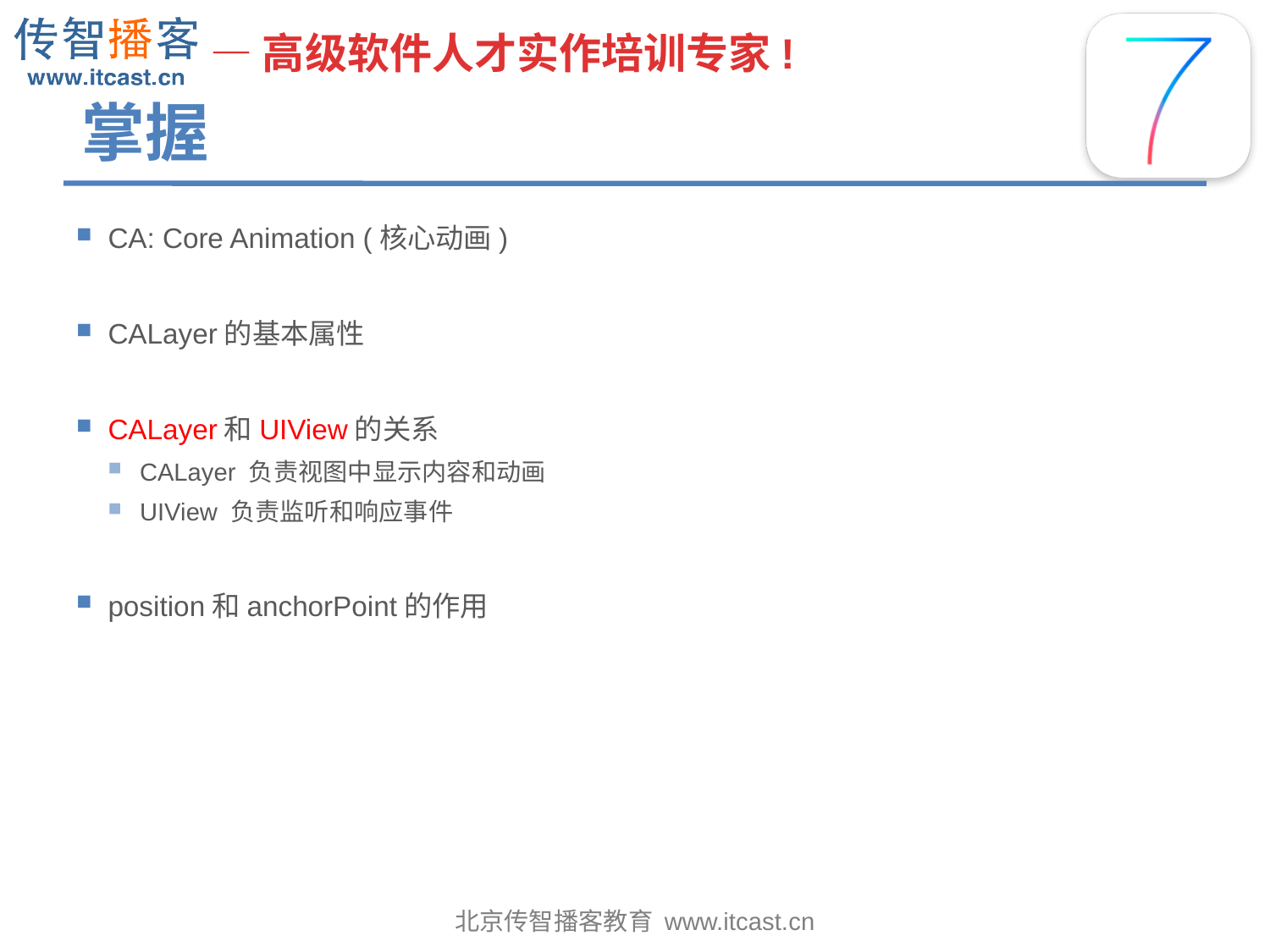

# 掌握
CA: Core Animation (核心动画)

CALayer的基本属性

CALayer和UIView的关系
CALayer 负责视图中显示内容和动画
UIView 负责监听和响应事件

position和anchorPoint的作用